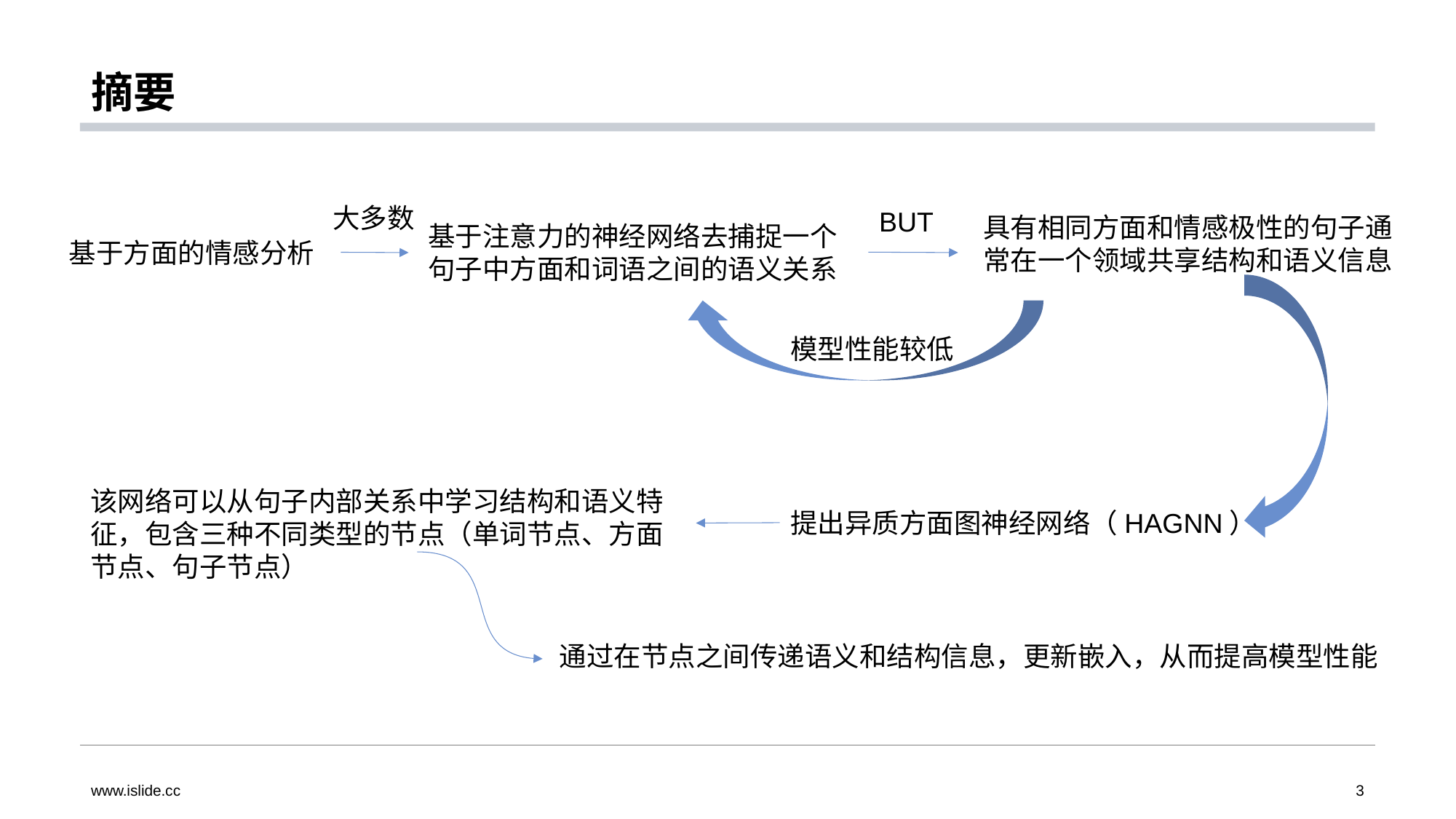

# 摘要
大多数
BUT
具有相同方面和情感极性的句子通常在一个领域共享结构和语义信息
基于注意力的神经网络去捕捉一个句子中方面和词语之间的语义关系
基于方面的情感分析

模型性能较低
该网络可以从句子内部关系中学习结构和语义特征，包含三种不同类型的节点（单词节点、方面节点、句子节点）
提出异质方面图神经网络（HAGNN）
通过在节点之间传递语义和结构信息，更新嵌入，从而提高模型性能
www.islide.cc
3